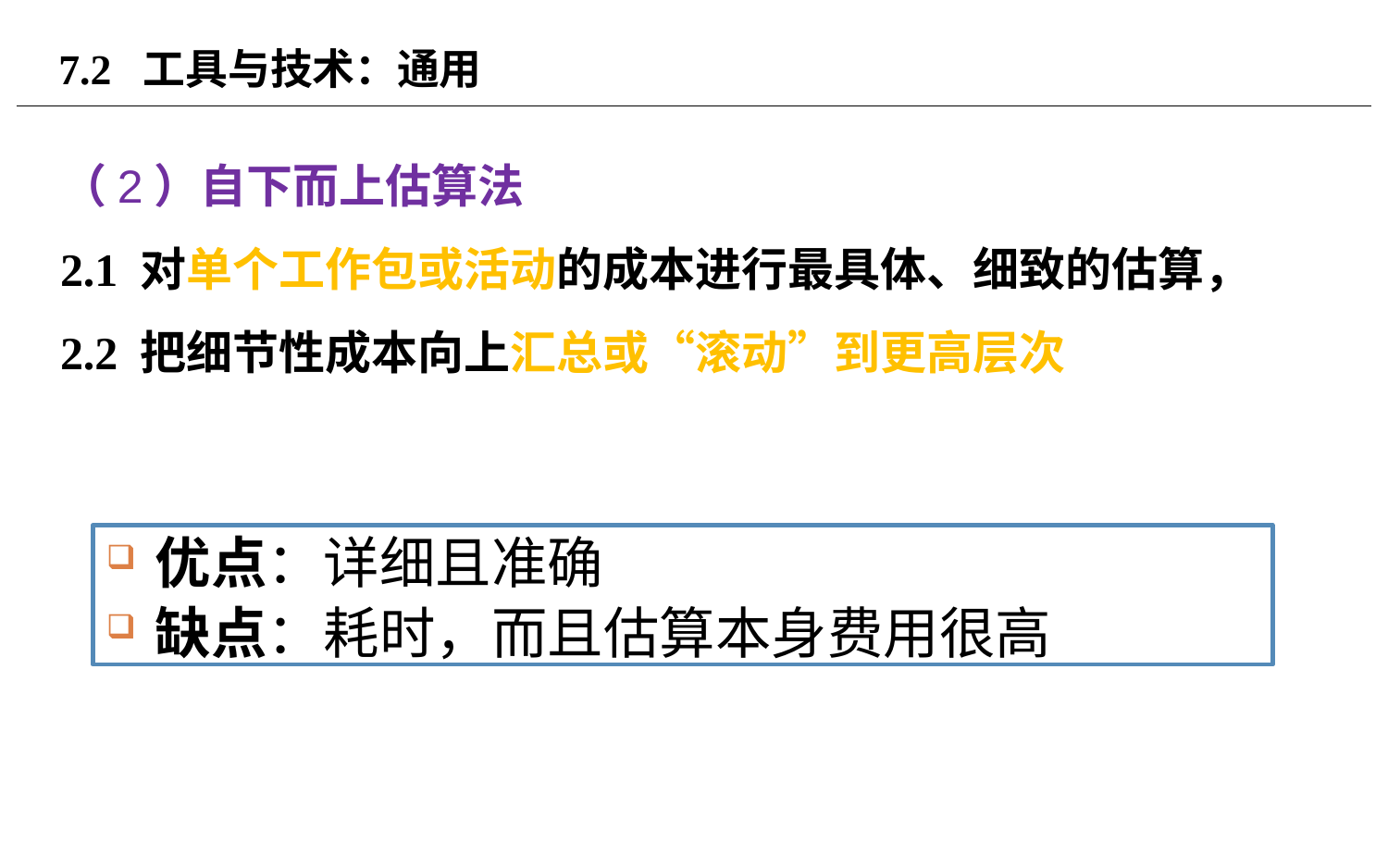

# 7.2  工具与技术：通用
（2）自下而上估算法
2.1 对单个工作包或活动的成本进行最具体、细致的估算，
2.2 把细节性成本向上汇总或“滚动”到更高层次
优点：详细且准确
缺点：耗时，而且估算本身费用很高